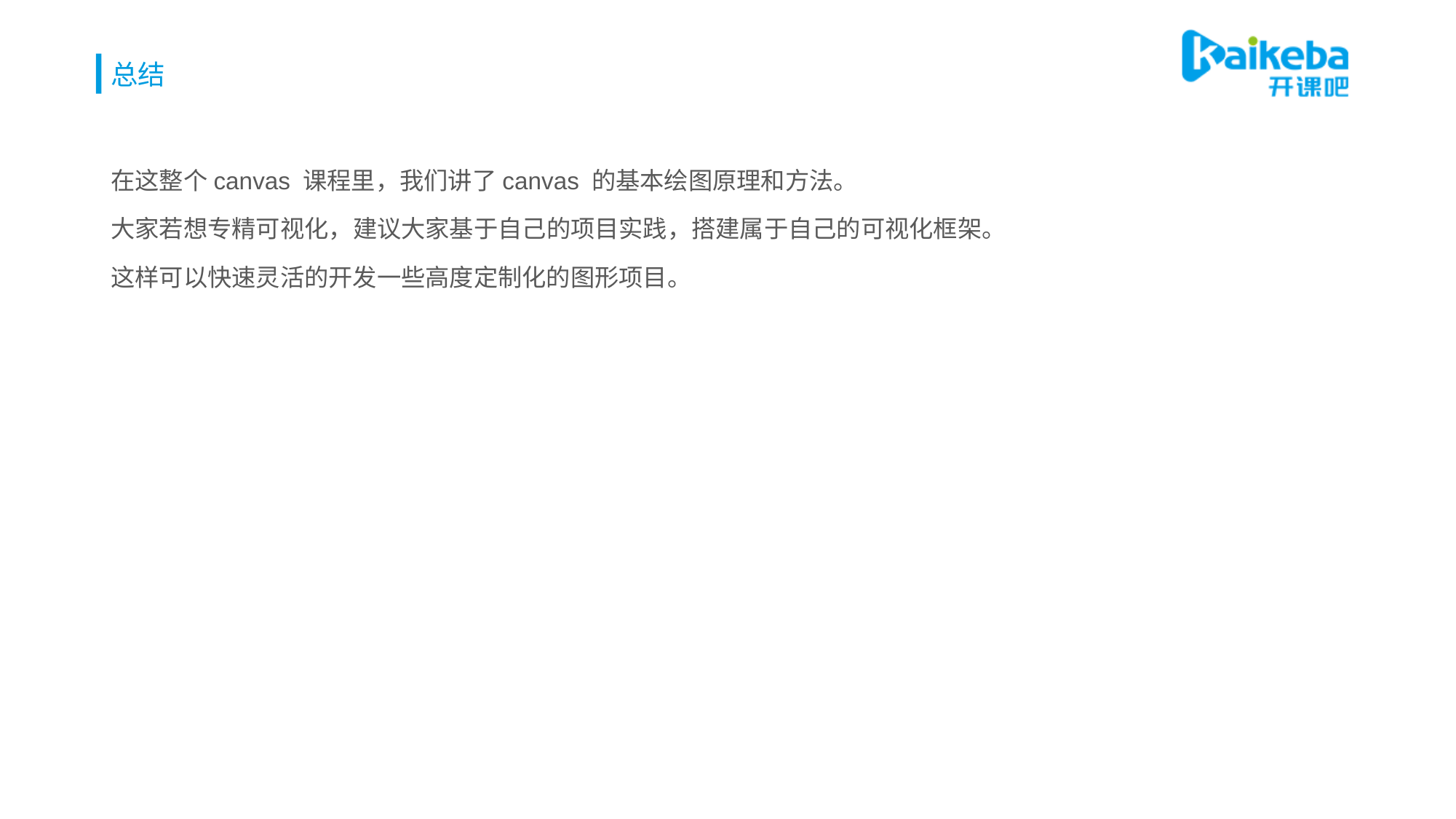

# 总结
在这整个canvas 课程里，我们讲了canvas 的基本绘图原理和方法。
大家若想专精可视化，建议大家基于自己的项目实践，搭建属于自己的可视化框架。
这样可以快速灵活的开发一些高度定制化的图形项目。